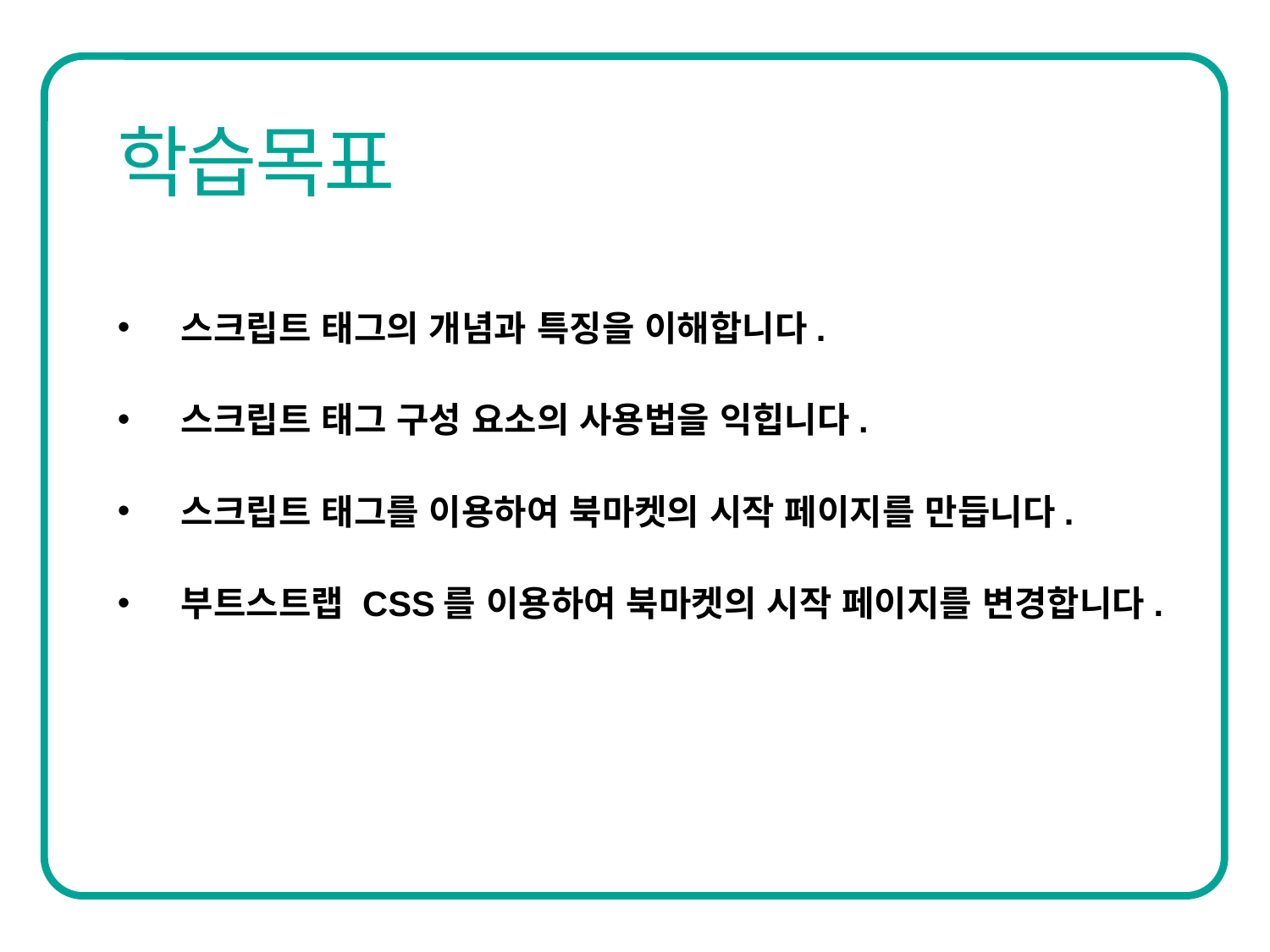

스크립트 태그의 개념과 특징을 이해합니다.
스크립트 태그 구성 요소의 사용법을 익힙니다.
스크립트 태그를 이용하여 북마켓의 시작 페이지를 만듭니다.
부트스트랩 CSS를 이용하여 북마켓의 시작 페이지를 변경합니다.